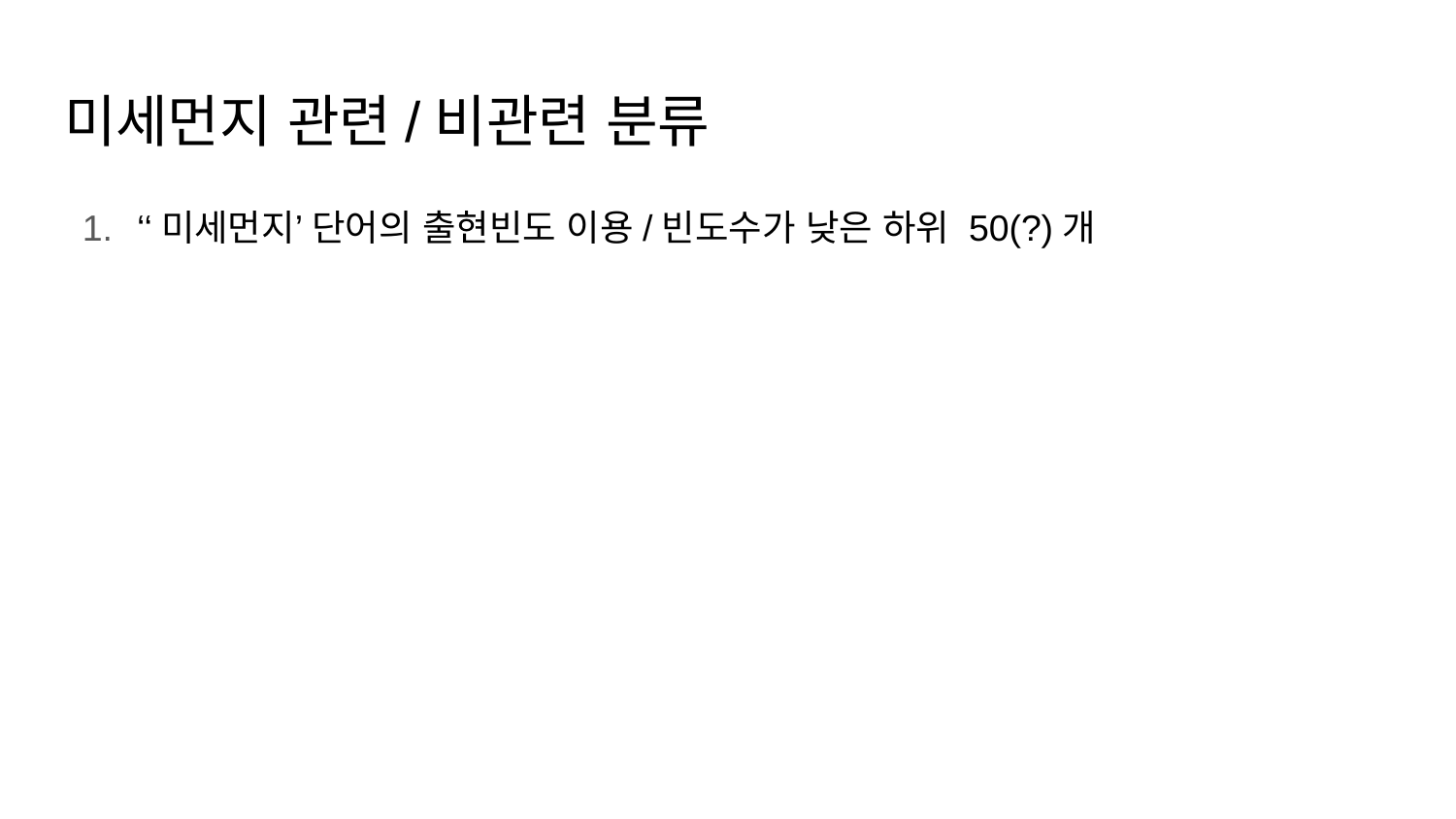

# 미세먼지 관련/비관련 분류
‘‘미세먼지’ 단어의 출현빈도 이용/빈도수가 낮은 하위 50(?)개